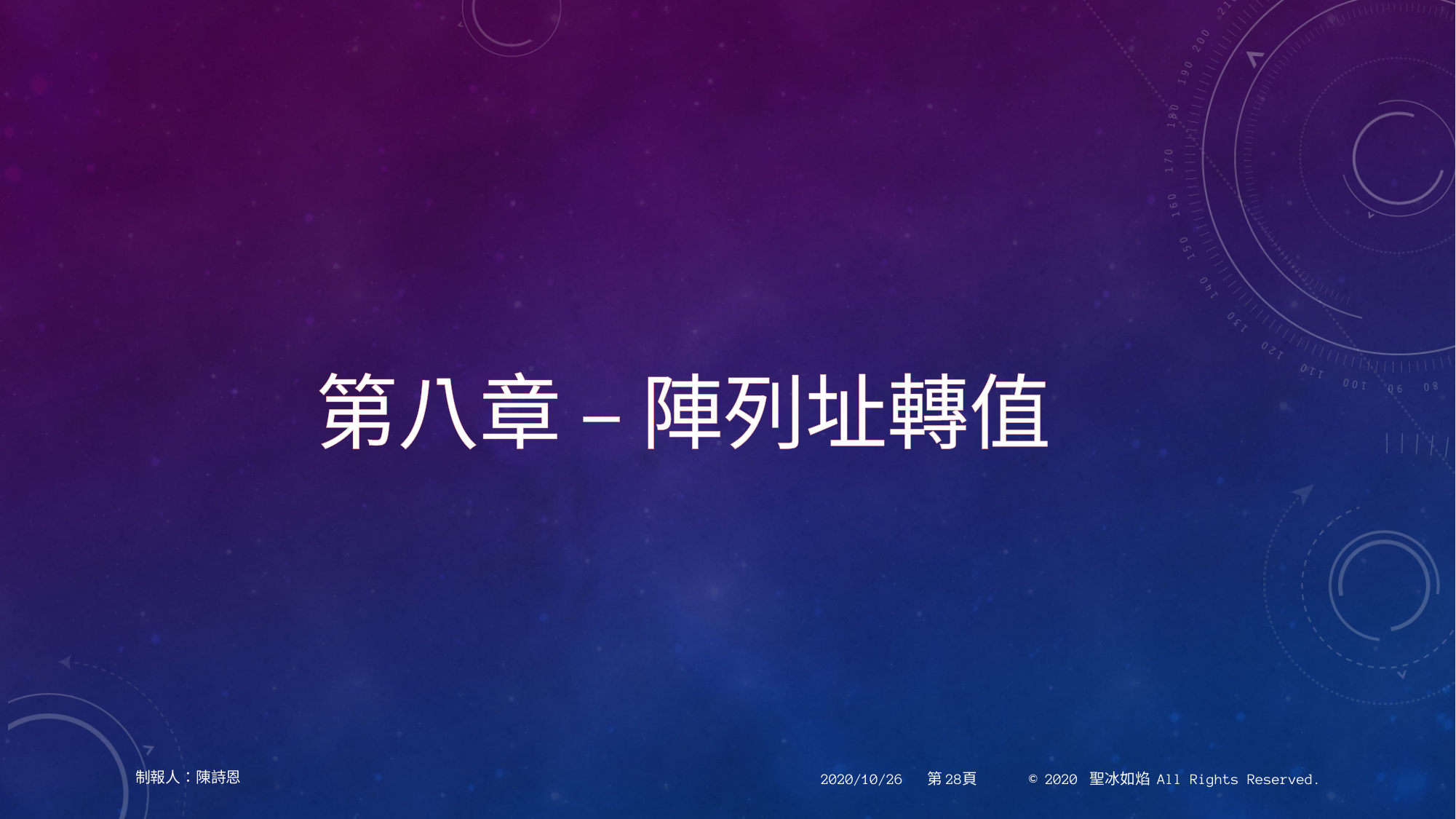

# 第八章 – 陣列址轉值
第28頁
制報人：陳詩恩
2020/10/26